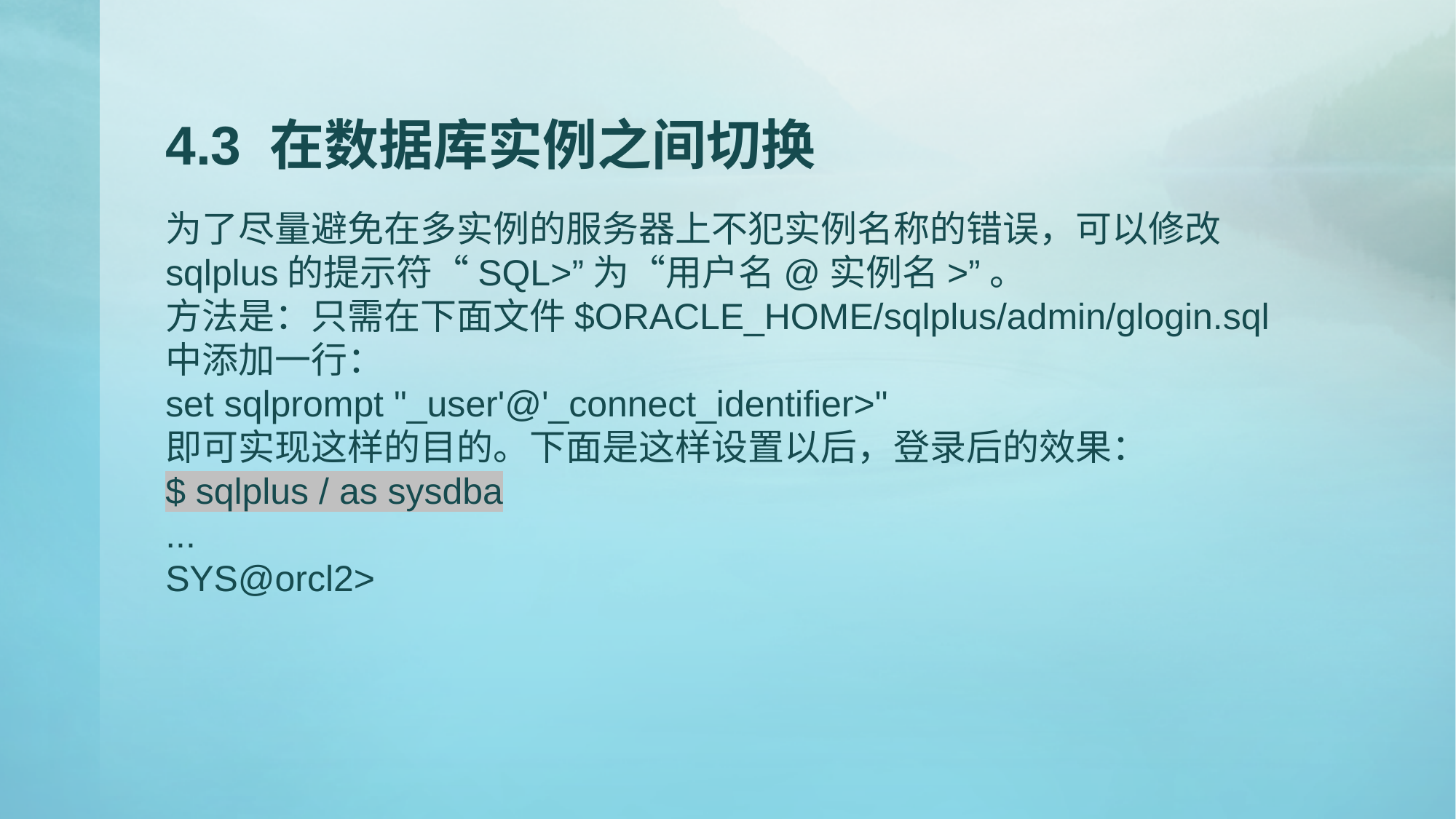

# 4.3 在数据库实例之间切换
为了尽量避免在多实例的服务器上不犯实例名称的错误，可以修改sqlplus的提示符“SQL>”为“用户名@实例名>”。
方法是：只需在下面文件$ORACLE_HOME/sqlplus/admin/glogin.sql中添加一行：
set sqlprompt "_user'@'_connect_identifier>"
即可实现这样的目的。下面是这样设置以后，登录后的效果：
$ sqlplus / as sysdba
...
SYS@orcl2>